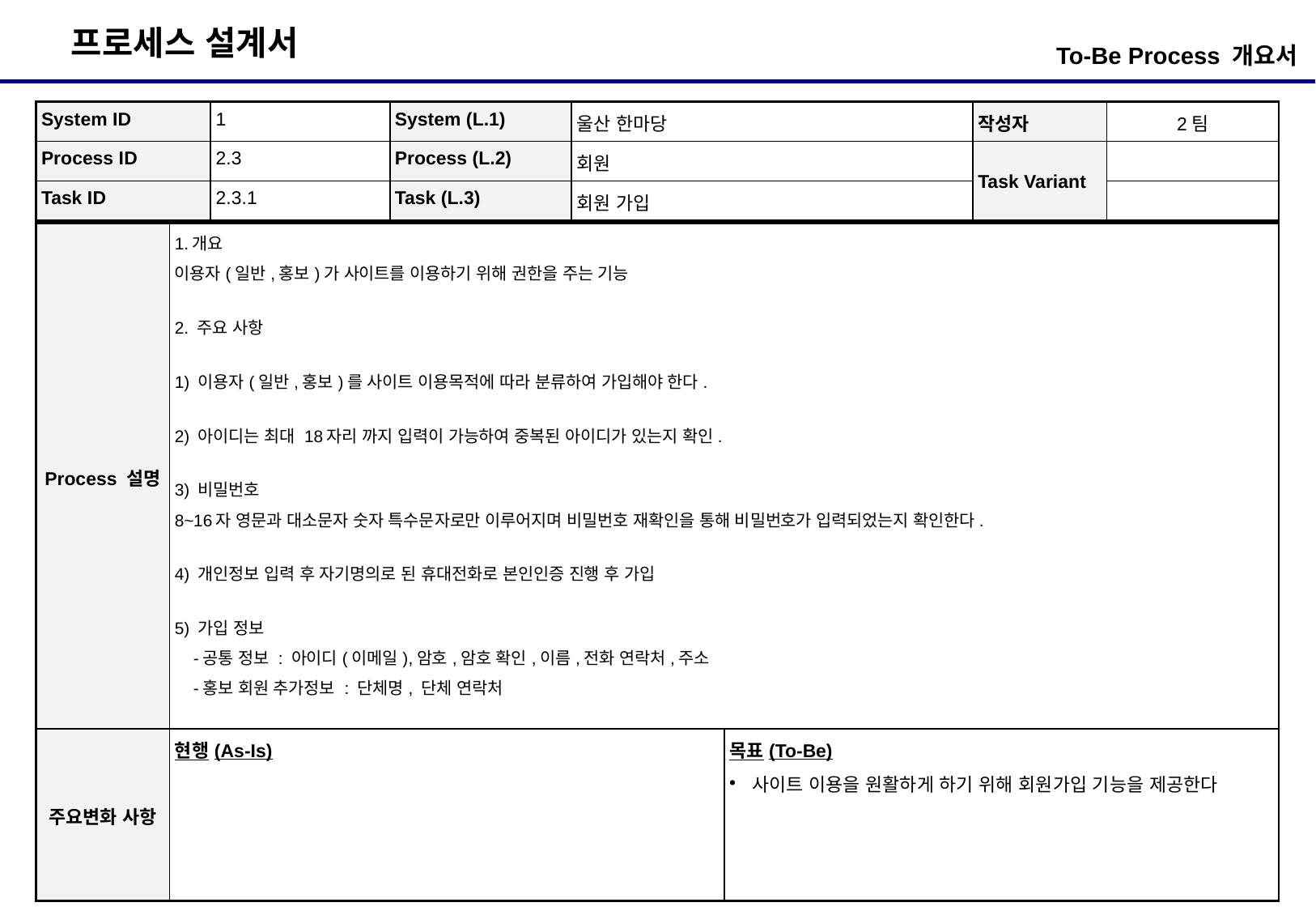

To-Be Process 개요서
| System ID | 1 | System (L.1) | 울산 한마당 | 작성자 | 2팀 |
| --- | --- | --- | --- | --- | --- |
| Process ID | 2.3 | Process (L.2) | 회원 | Task Variant |  |
| Task ID | 2.3.1 | Task (L.3) | 회원 가입 |  |  |
| Process 설명 | 1.개요 이용자(일반,홍보)가 사이트를 이용하기 위해 권한을 주는 기능 2. 주요 사항 1) 이용자(일반,홍보)를 사이트 이용목적에 따라 분류하여 가입해야 한다. 2) 아이디는 최대 18자리 까지 입력이 가능하여 중복된 아이디가 있는지 확인. 3) 비밀번호 8~16자 영문과 대소문자 숫자 특수문자로만 이루어지며 비밀번호 재확인을 통해 비밀번호가 입력되었는지 확인한다. 4) 개인정보 입력 후 자기명의로 된 휴대전화로 본인인증 진행 후 가입 5) 가입 정보 -공통 정보 : 아이디(이메일),암호,암호 확인,이름,전화 연락처,주소 -홍보 회원 추가정보 : 단체명, 단체 연락처 |  |
| --- | --- | --- |
| 주요변화 사항 | 현행(As-Is) | 목표(To-Be) 사이트 이용을 원활하게 하기 위해 회원가입 기능을 제공한다 |